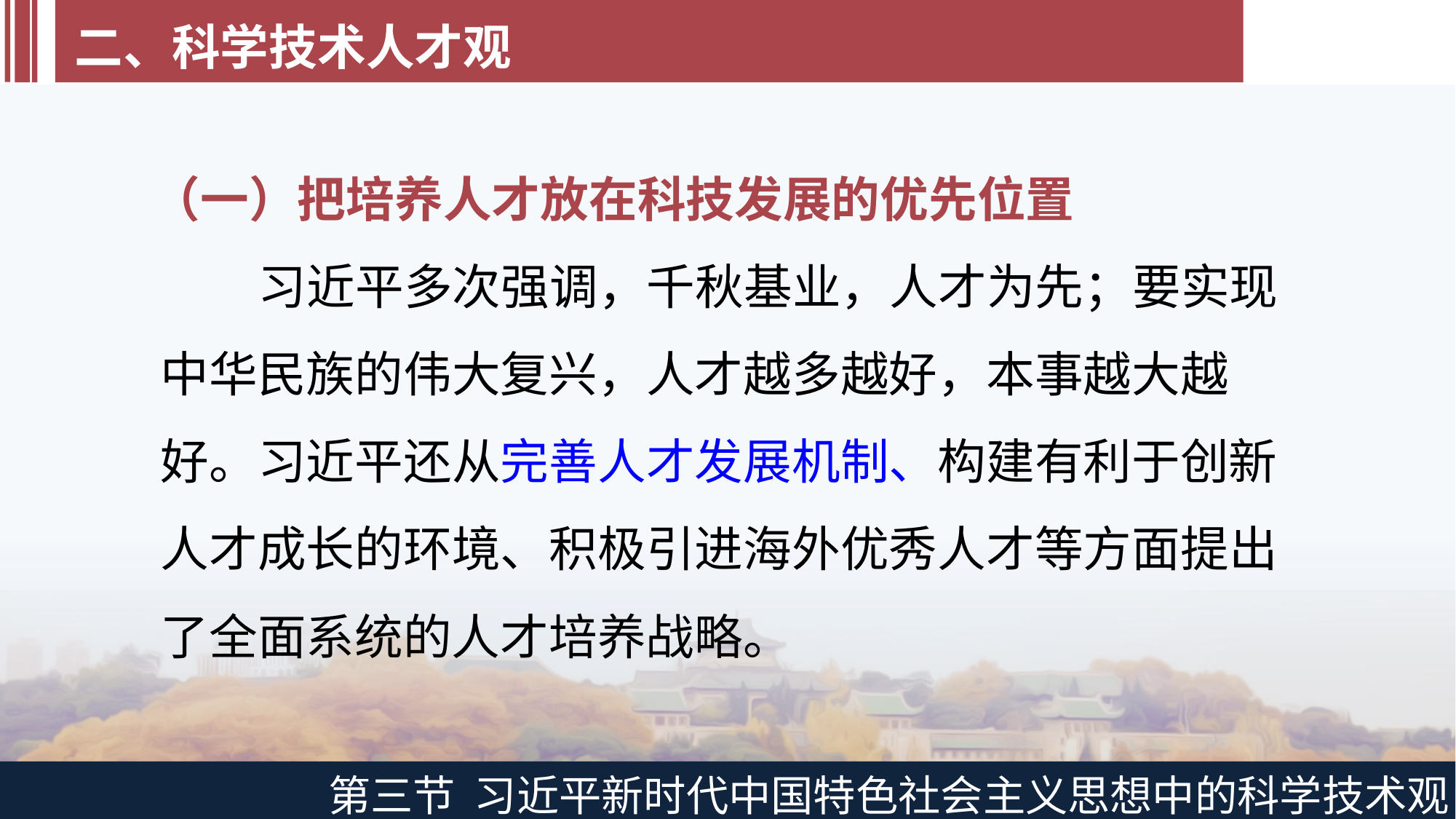

二、科学技术人才观
（一）把培养人才放在科技发展的优先位置
习近平多次强调，千秋基业，人才为先；要实现中华民族的伟大复兴，人才越多越好，本事越大越好。习近平还从完善人才发展机制、构建有利于创新人才成长的环境、积极引进海外优秀人才等方面提出了全面系统的人才培养战略。

第三节  习近平新时代中国特色社会主义思想中的科学技术观